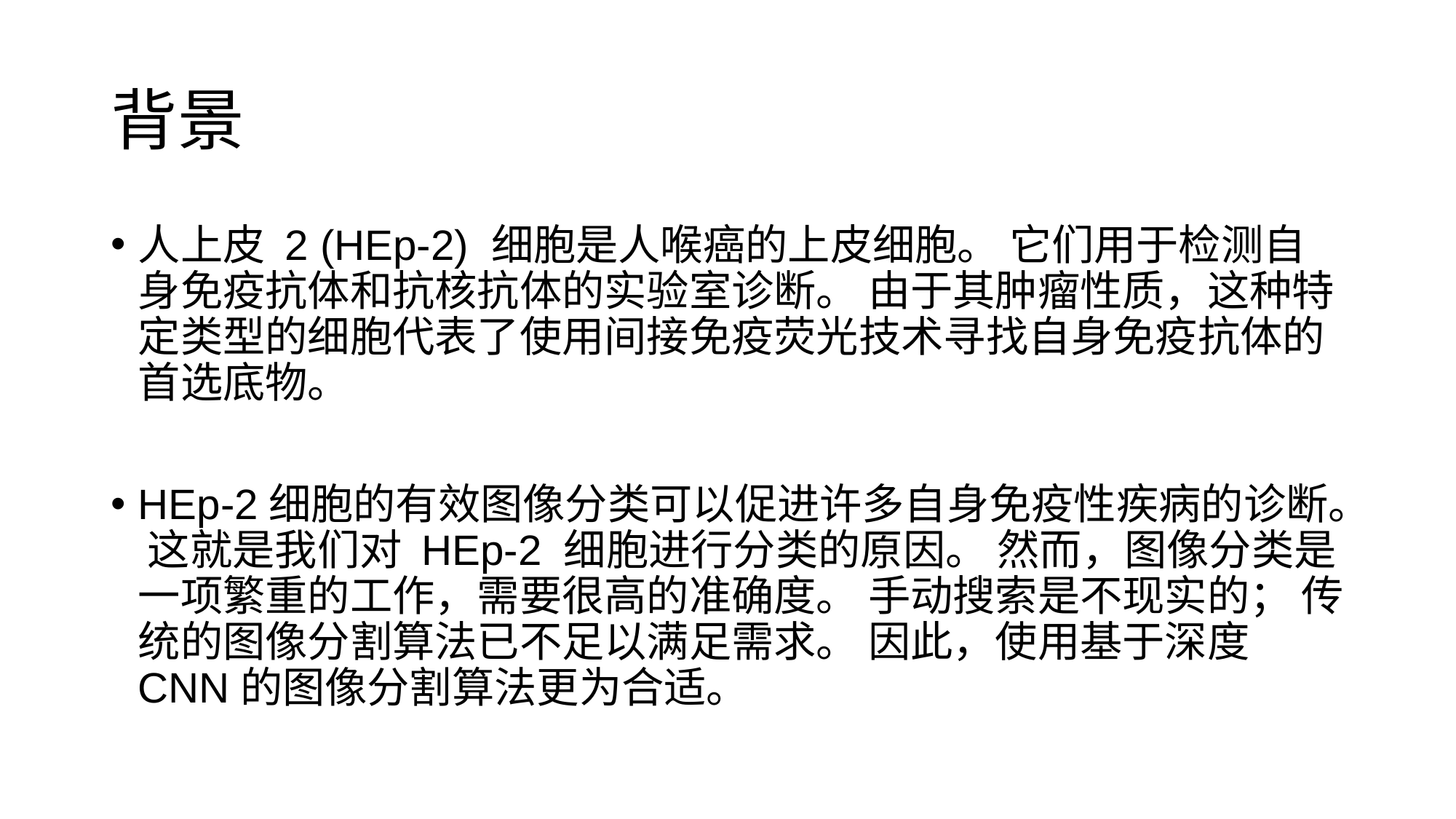

# 背景
人上皮 2 (HEp-2) 细胞是人喉癌的上皮细胞。 它们用于检测自身免疫抗体和抗核抗体的实验室诊断。 由于其肿瘤性质，这种特定类型的细胞代表了使用间接免疫荧光技术寻找自身免疫抗体的首选底物。

HEp-2细胞的有效图像分类可以促进许多自身免疫性疾病的诊断。 这就是我们对 HEp-2 细胞进行分类的原因。 然而，图像分类是一项繁重的工作，需要很高的准确度。 手动搜索是不现实的； 传统的图像分割算法已不足以满足需求。 因此，使用基于深度CNN的图像分割算法更为合适。